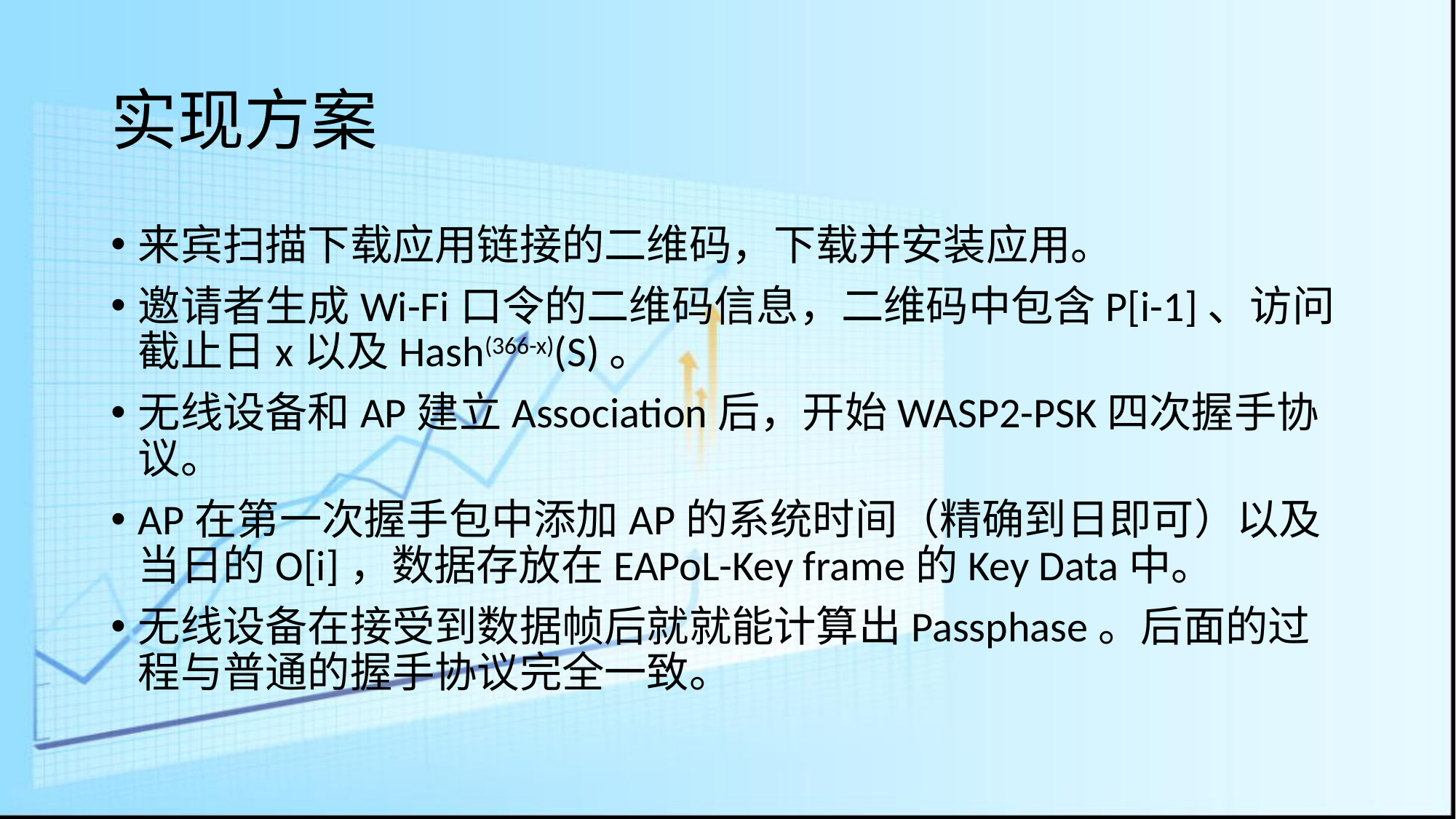

# 实现方案
来宾扫描下载应用链接的二维码，下载并安装应用。
邀请者生成Wi-Fi口令的二维码信息，二维码中包含P[i-1]、访问截止日x以及Hash(366-x)(S)。
无线设备和AP建立Association后，开始WASP2-PSK四次握手协议。
AP在第一次握手包中添加AP的系统时间（精确到日即可）以及当日的O[i]，数据存放在EAPoL-Key frame的Key Data中。
无线设备在接受到数据帧后就就能计算出Passphase。后面的过程与普通的握手协议完全一致。